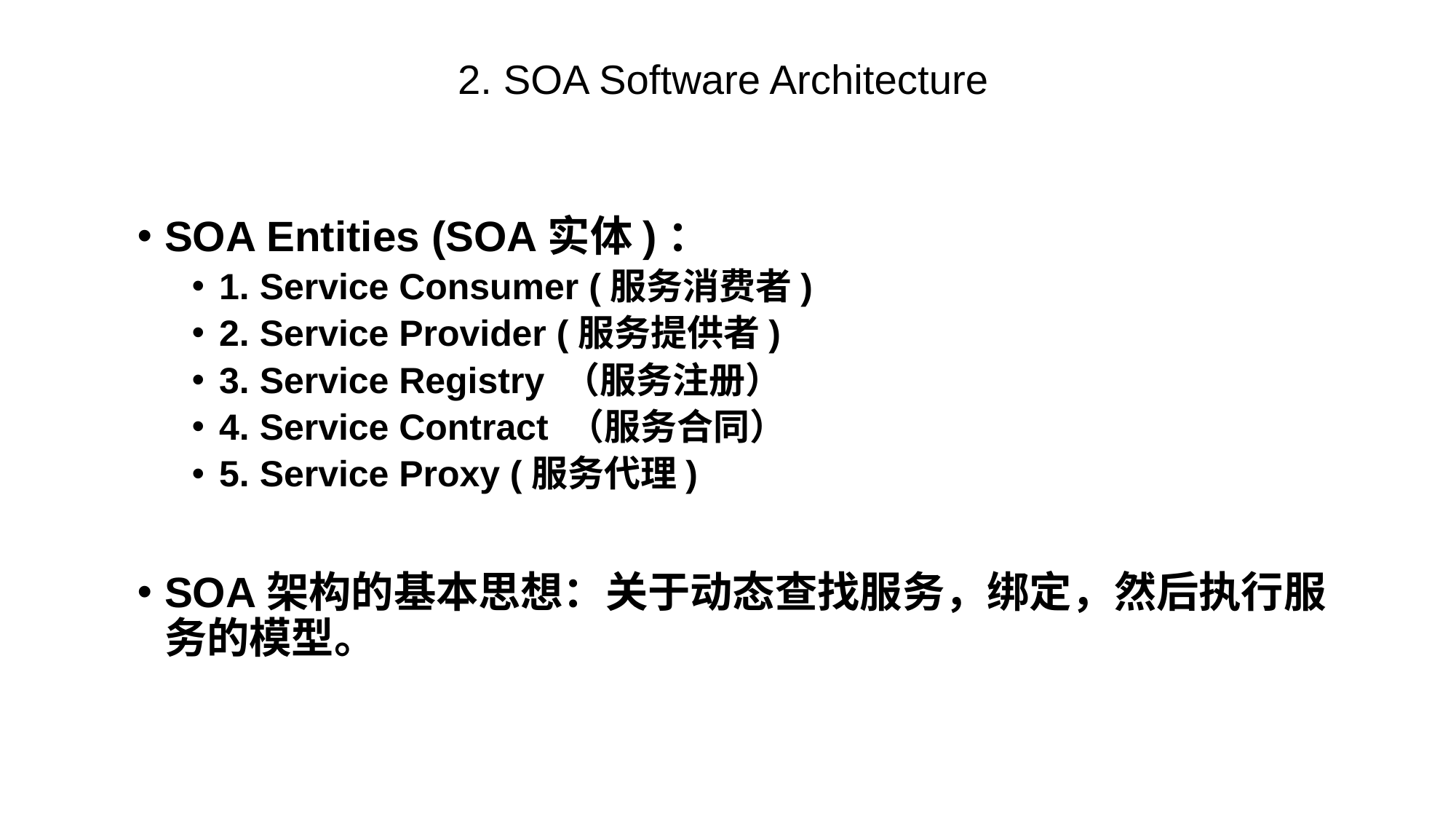

# 2. SOA Software Architecture
SOA Entities (SOA实体)：
1. Service Consumer (服务消费者)
2. Service Provider (服务提供者)
3. Service Registry （服务注册）
4. Service Contract （服务合同）
5. Service Proxy (服务代理)

SOA架构的基本思想：关于动态查找服务，绑定，然后执行服务的模型。